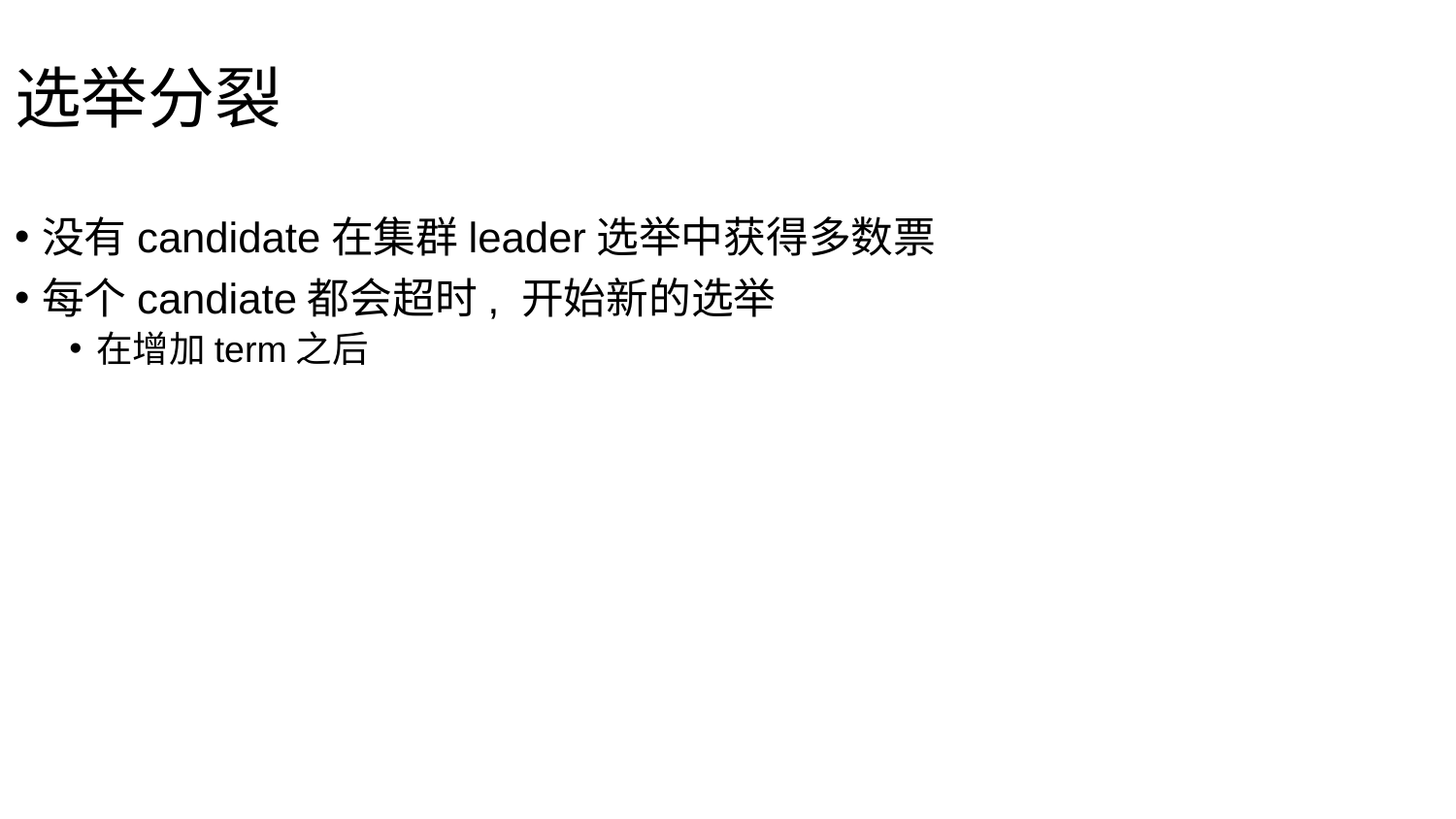

选举分裂
没有candidate在集群leader选举中获得多数票
每个candiate都会超时, 开始新的选举
在增加term之后